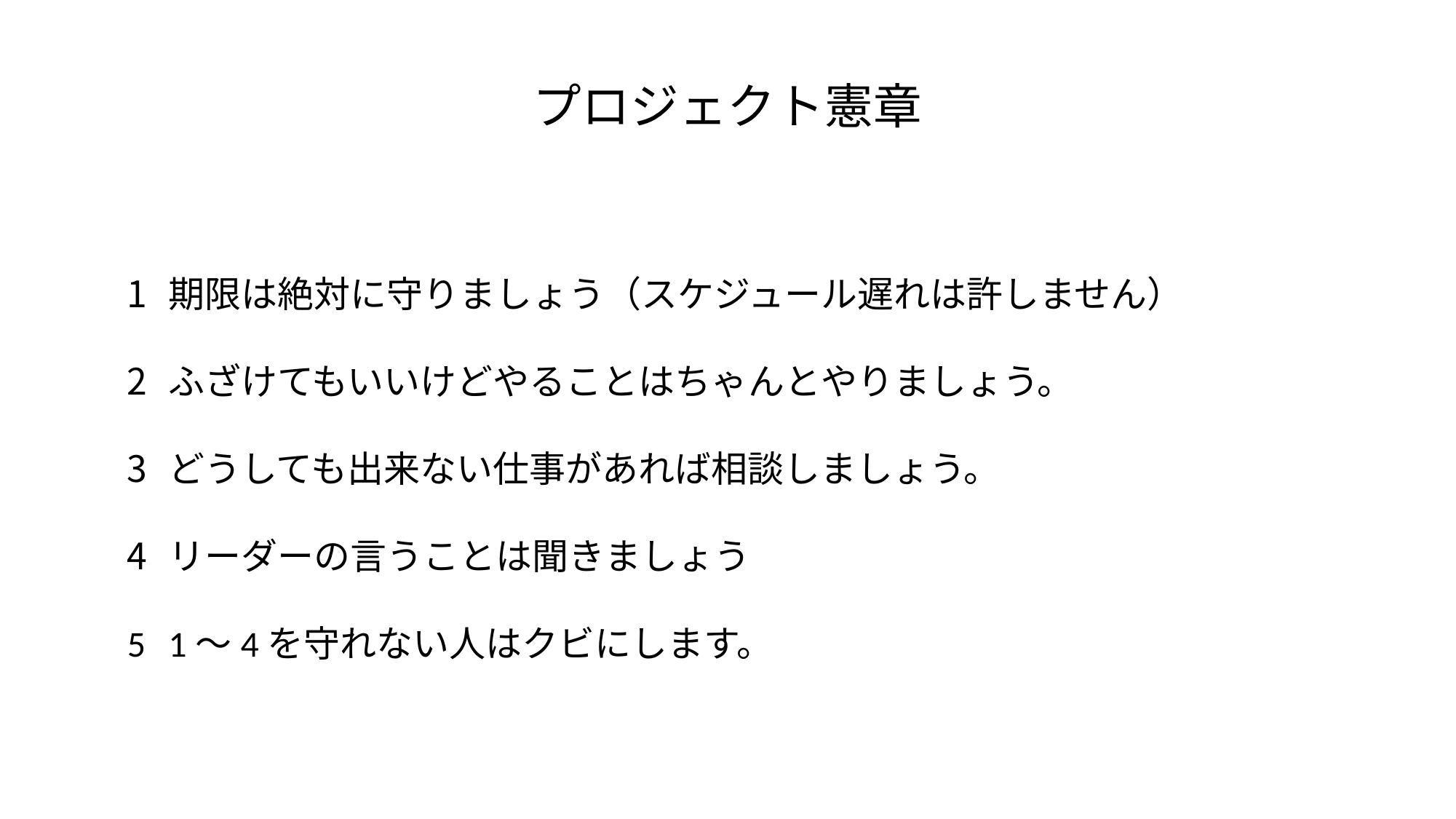

プロジェクト憲章
期限は絶対に守りましょう（スケジュール遅れは許しません）

ふざけてもいいけどやることはちゃんとやりましょう。

どうしても出来ない仕事があれば相談しましょう。

リーダーの言うことは聞きましょう

1～4を守れない人はクビにします。